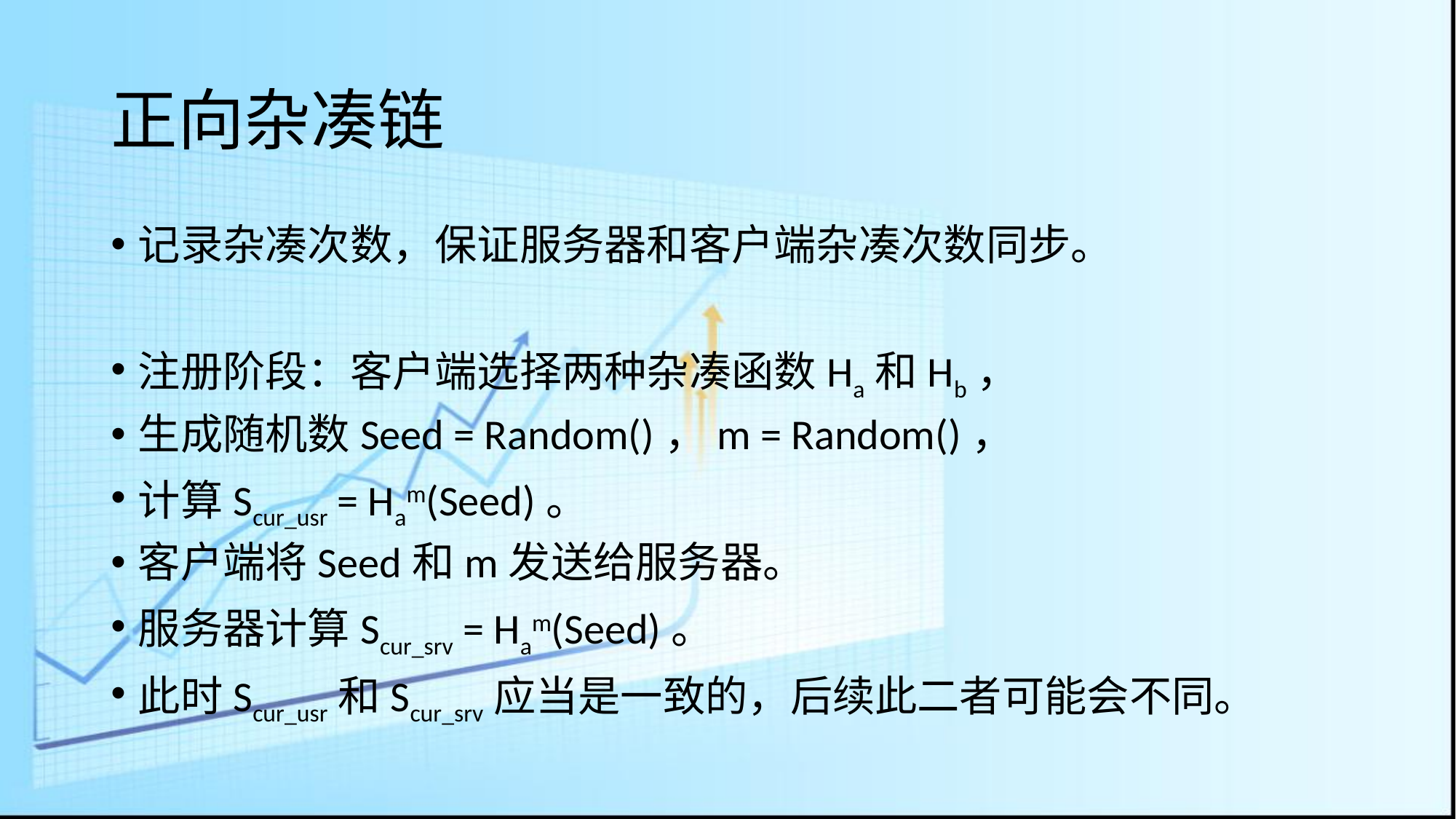

# 正向杂凑链
记录杂凑次数，保证服务器和客户端杂凑次数同步。

注册阶段：客户端选择两种杂凑函数Ha和Hb，
生成随机数Seed = Random()，m = Random()，
计算Scur_usr = Ham(Seed)。
客户端将Seed和m发送给服务器。
服务器计算Scur_srv = Ham(Seed)。
此时Scur_usr和Scur_srv应当是一致的，后续此二者可能会不同。